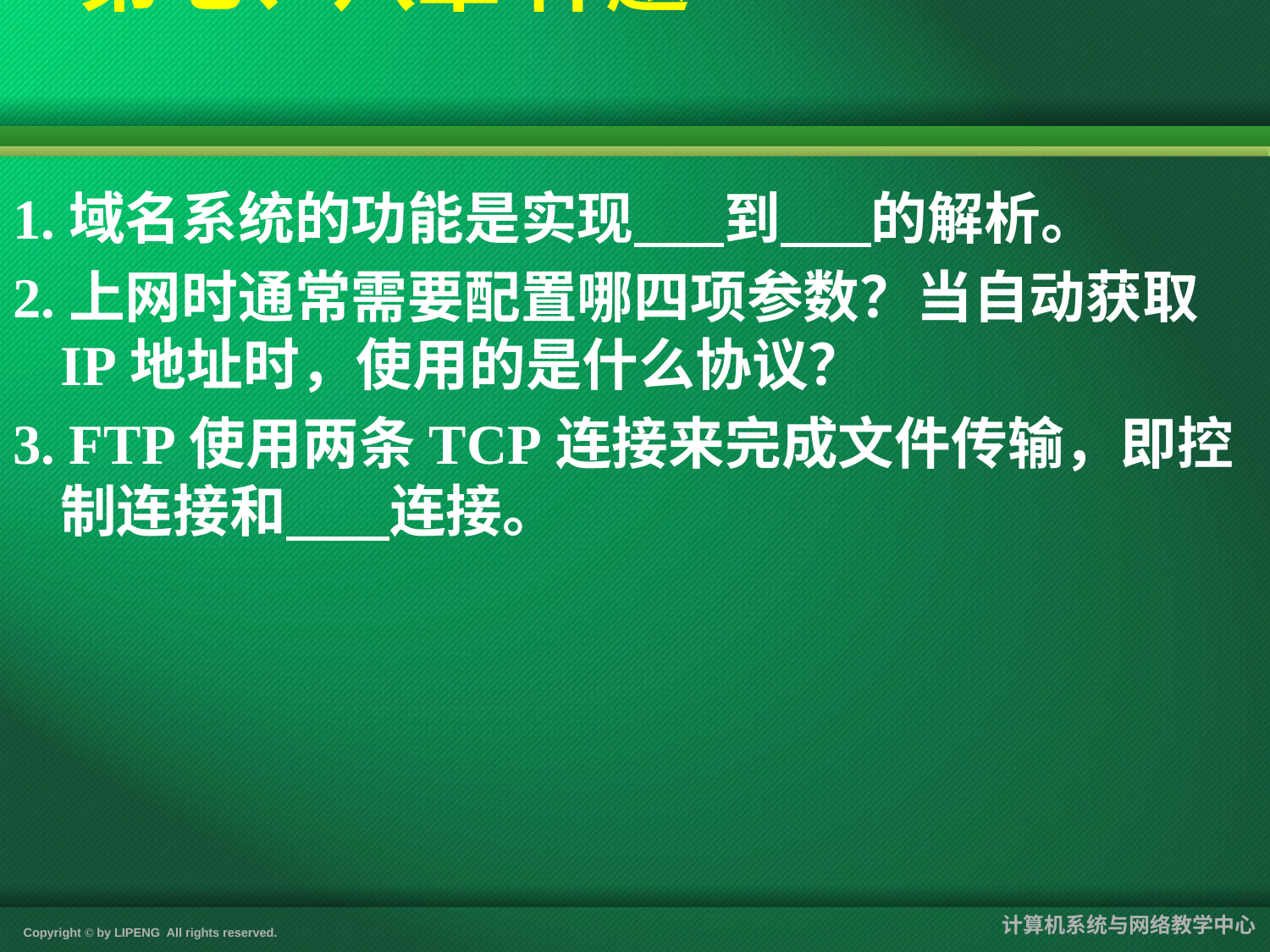

# 第七、八章 样题
1.域名系统的功能是实现       到       的解析。
2.上网时通常需要配置哪四项参数？当自动获取IP地址时，使用的是什么协议？
3. FTP使用两条TCP连接来完成文件传输，即控制连接和        连接。